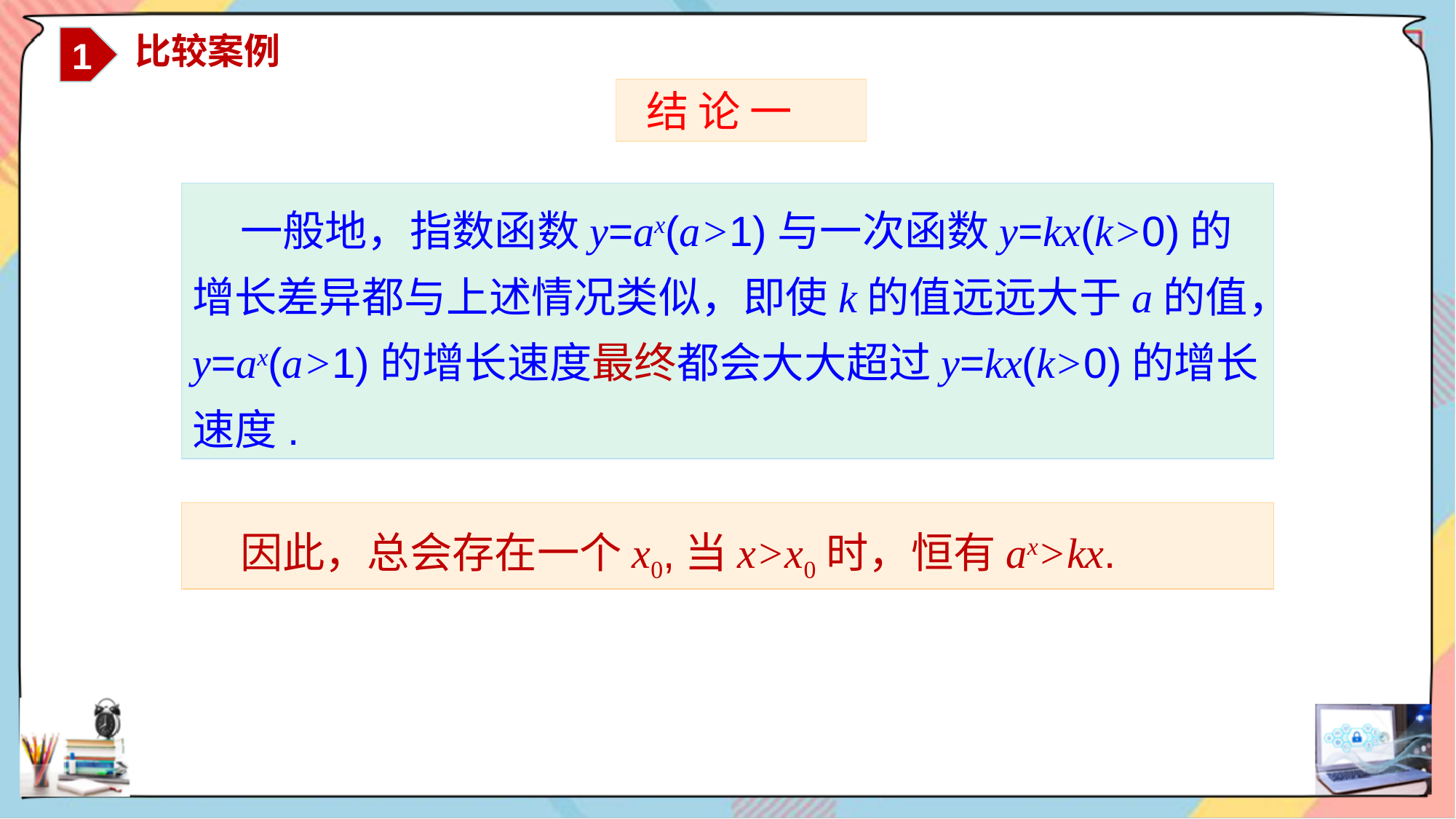

1
 比较案例
 结 论 一
    一般地，指数函数y=ax(a>1)与一次函数y=kx(k>0)的增长差异都与上述情况类似，即使k的值远远大于a的值，y=ax(a>1)的增长速度最终都会大大超过y=kx(k>0)的增长速度.
    因此，总会存在一个x0,当x>x0时，恒有ax>kx.